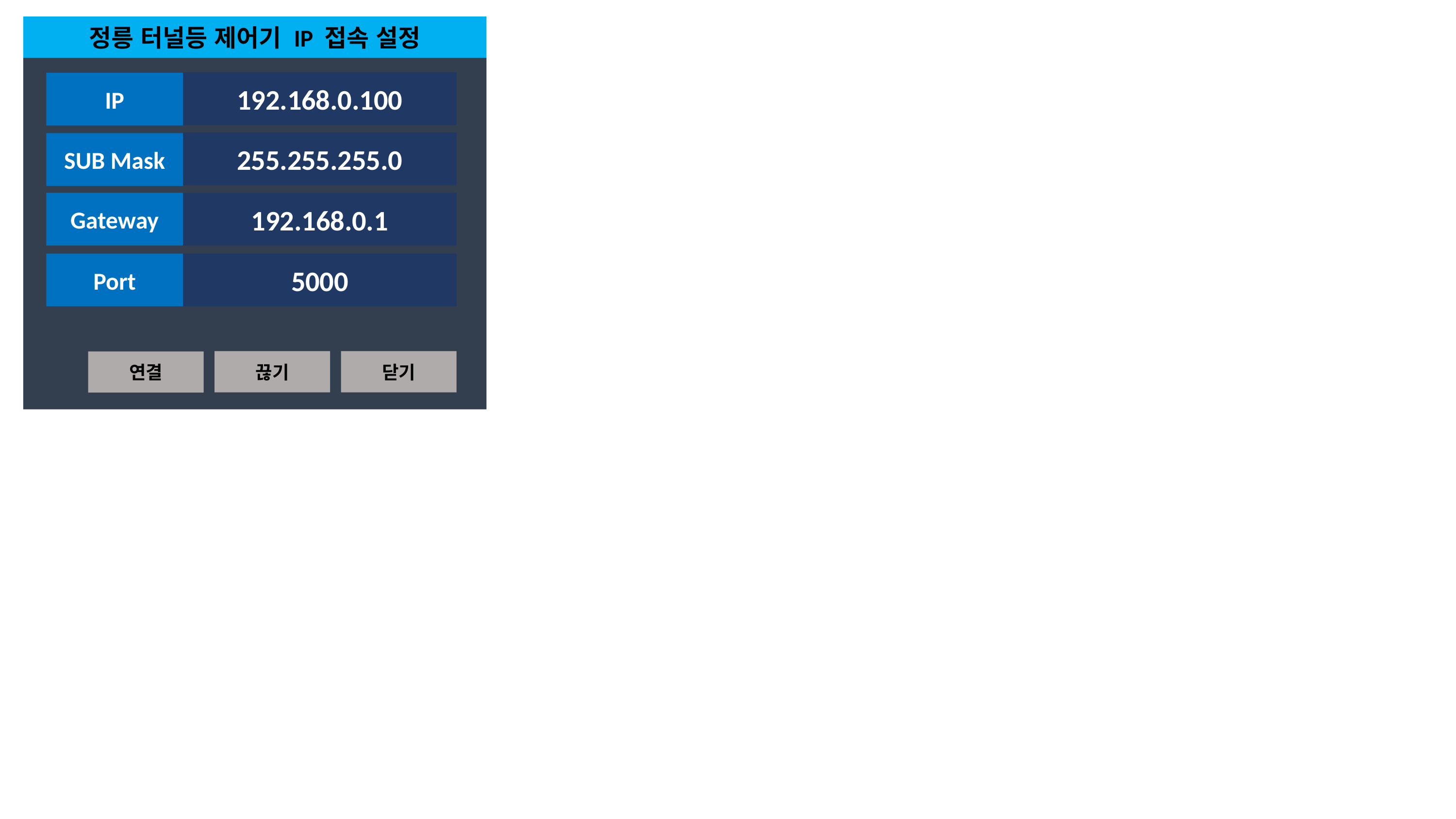

정릉 터널등 제어기 IP 접속 설정

192.168.0.100
IP
255.255.255.0
SUB Mask
Gateway
192.168.0.1
Port
5000
끊기
닫기
연결